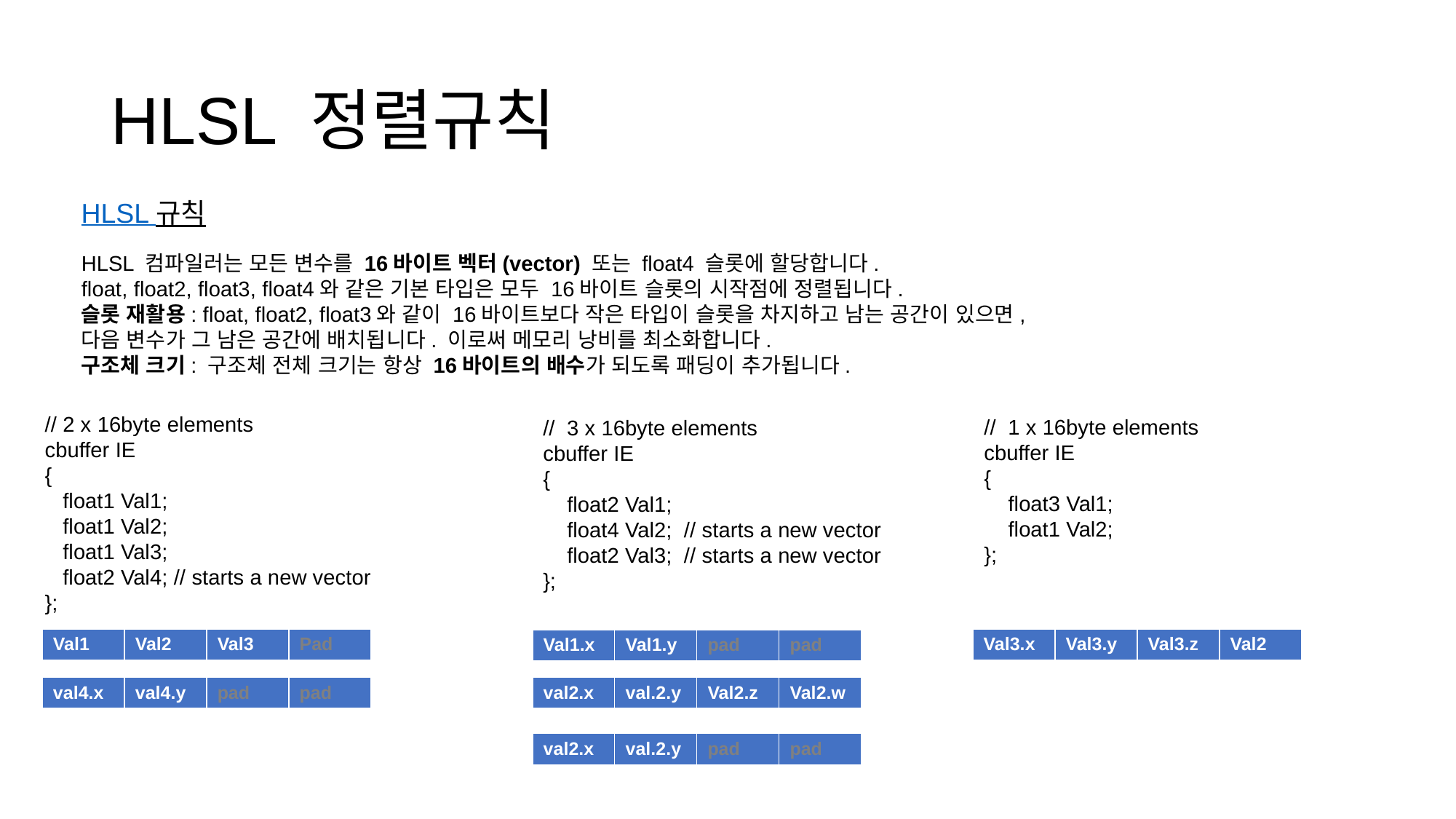

# HLSL 정렬규칙
HLSL 규칙
HLSL 컴파일러는 모든 변수를 16바이트 벡터(vector) 또는 float4 슬롯에 할당합니다.
float, float2, float3, float4와 같은 기본 타입은 모두 16바이트 슬롯의 시작점에 정렬됩니다.
슬롯 재활용: float, float2, float3와 같이 16바이트보다 작은 타입이 슬롯을 차지하고 남는 공간이 있으면, 다음 변수가 그 남은 공간에 배치됩니다. 이로써 메모리 낭비를 최소화합니다.
구조체 크기: 구조체 전체 크기는 항상 16바이트의 배수가 되도록 패딩이 추가됩니다.
// 2 x 16byte elements
cbuffer IE
{
   float1 Val1;
   float1 Val2;
   float1 Val3;
   float2 Val4; // starts a new vector
};
//  1 x 16byte elements
cbuffer IE
{
    float3 Val1;
    float1 Val2;
};
//  3 x 16byte elements
cbuffer IE
{
    float2 Val1;
    float4 Val2;  // starts a new vector
    float2 Val3;  // starts a new vector
};
| Val1 | Val2 | Val3 | Pad |
| --- | --- | --- | --- |
| Val3.x | Val3.y | Val3.z | Val2 |
| --- | --- | --- | --- |
| Val1.x | Val1.y | pad | pad |
| --- | --- | --- | --- |
| val4.x | val4.y | pad | pad |
| --- | --- | --- | --- |
| val2.x | val.2.y | Val2.z | Val2.w |
| --- | --- | --- | --- |
| val2.x | val.2.y | pad | pad |
| --- | --- | --- | --- |